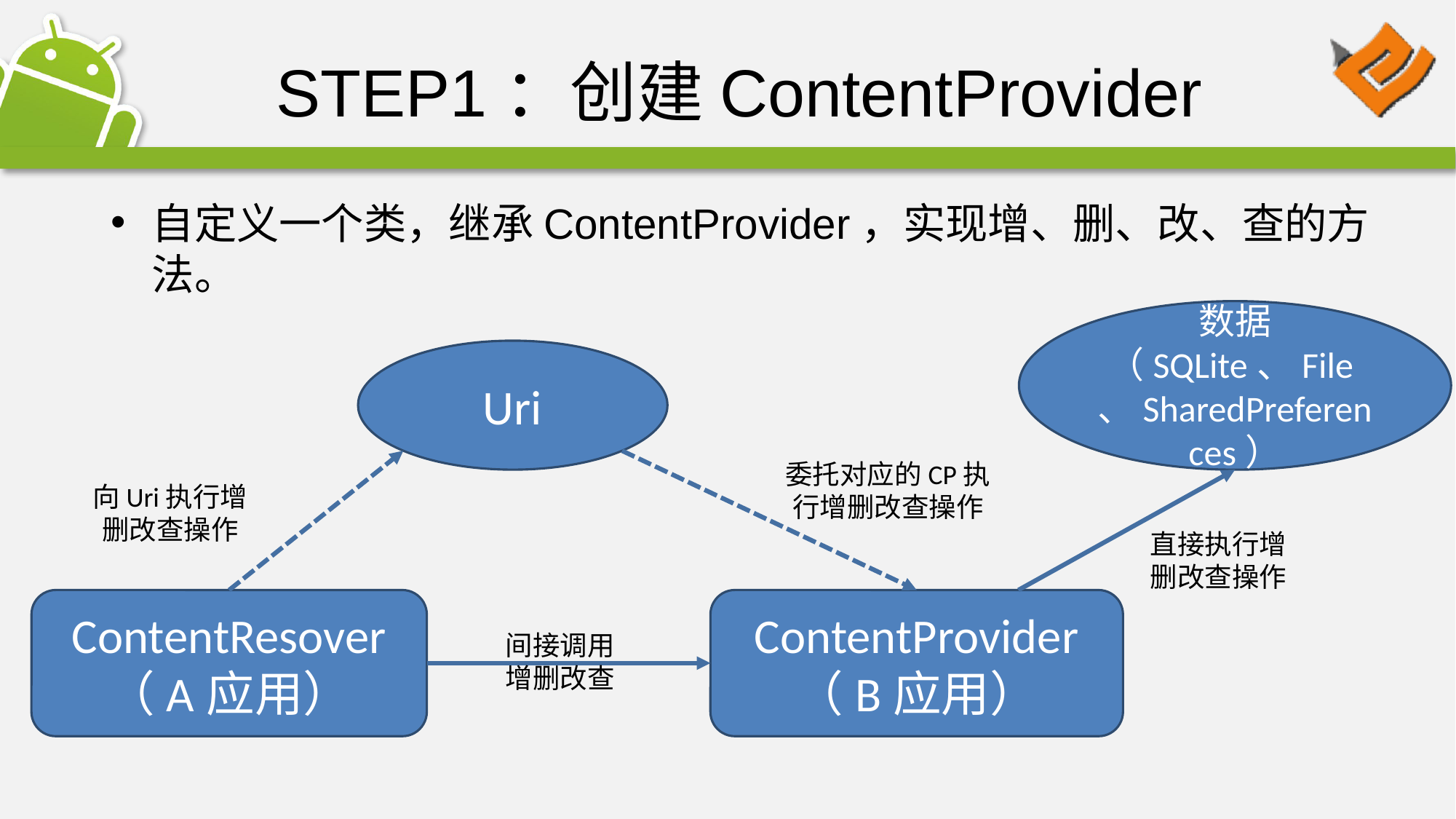

# STEP1：创建ContentProvider
自定义一个类，继承ContentProvider，实现增、删、改、查的方法。
数据
（SQLite、File、SharedPreferences）
Uri
委托对应的CP执行增删改查操作
向Uri执行增删改查操作
直接执行增删改查操作
ContentResover
（A应用）
ContentProvider
（B应用）
间接调用
增删改查